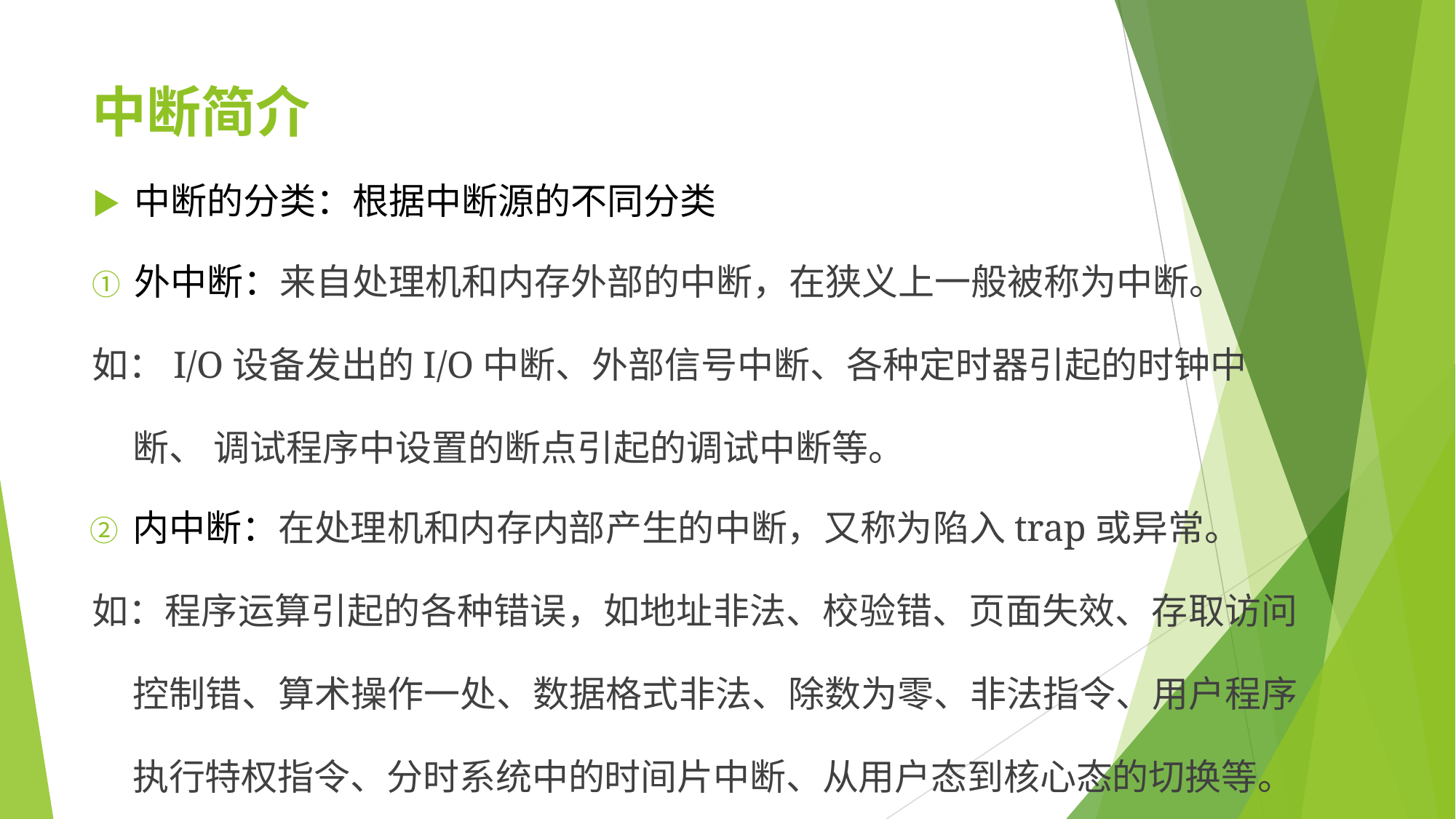

# 中断简介
▶	中断的分类：根据中断源的不同分类

① 外中断：来自处理机和内存外部的中断，在狭义上一般被称为中断。
如：I/O设备发出的I/O中断、外部信号中断、各种定时器引起的时钟中断、 调试程序中设置的断点引起的调试中断等。

② 内中断：在处理机和内存内部产生的中断，又称为陷入trap或异常。
如：程序运算引起的各种错误，如地址非法、校验错、页面失效、存取访问 控制错、算术操作一处、数据格式非法、除数为零、非法指令、用户程序 执行特权指令、分时系统中的时间片中断、从用户态到核心态的切换等。